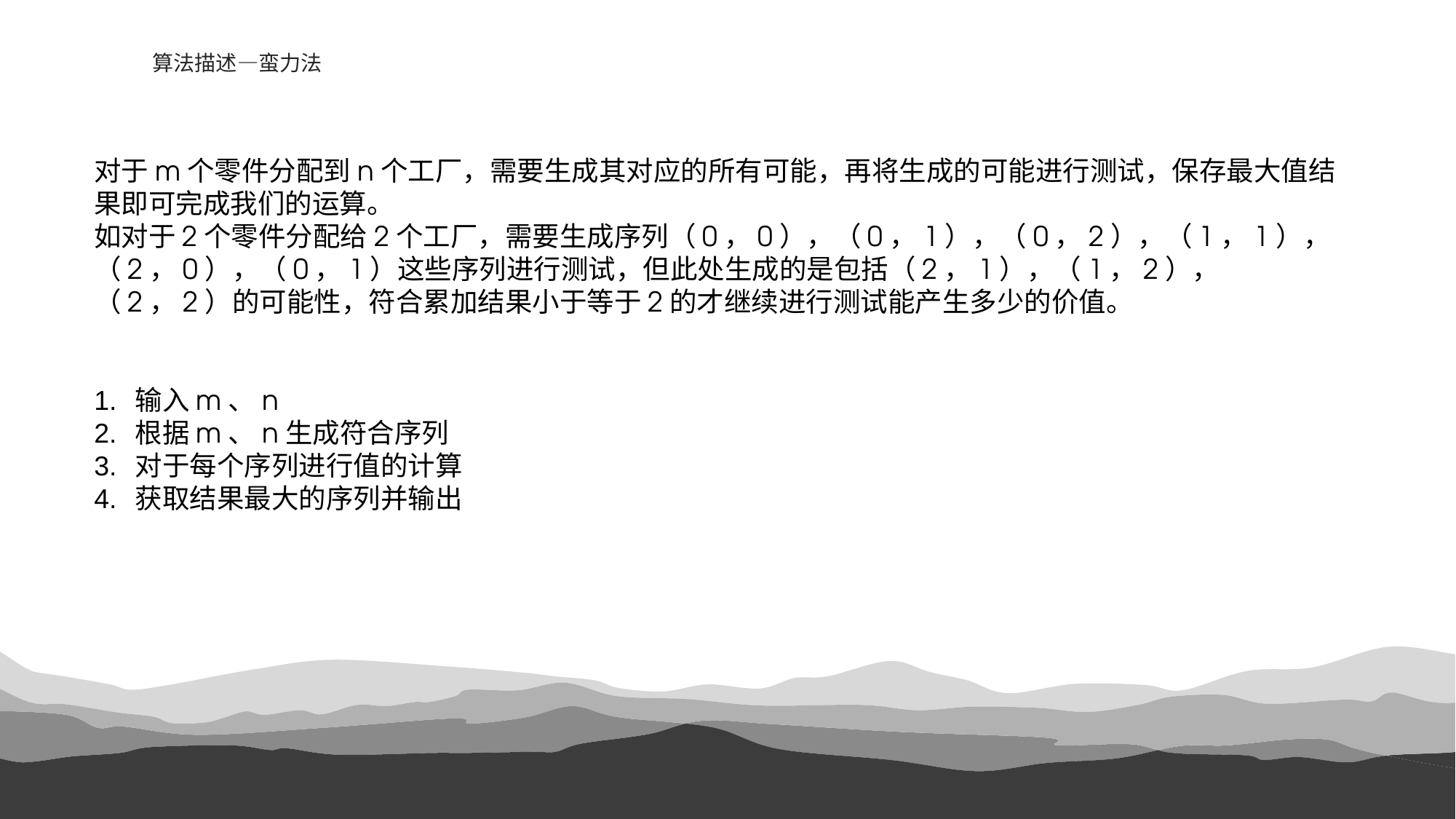

算法描述—蛮力法
对于m个零件分配到n个工厂，需要生成其对应的所有可能，再将生成的可能进行测试，保存最大值结果即可完成我们的运算。
如对于2个零件分配给2个工厂，需要生成序列（0，0），（0，1），（0，2），（1，1），（2，0），（0，1）这些序列进行测试，但此处生成的是包括（2，1），（1，2），（2，2）的可能性，符合累加结果小于等于2的才继续进行测试能产生多少的价值。

输入m、n
根据m、n生成符合序列
对于每个序列进行值的计算
获取结果最大的序列并输出